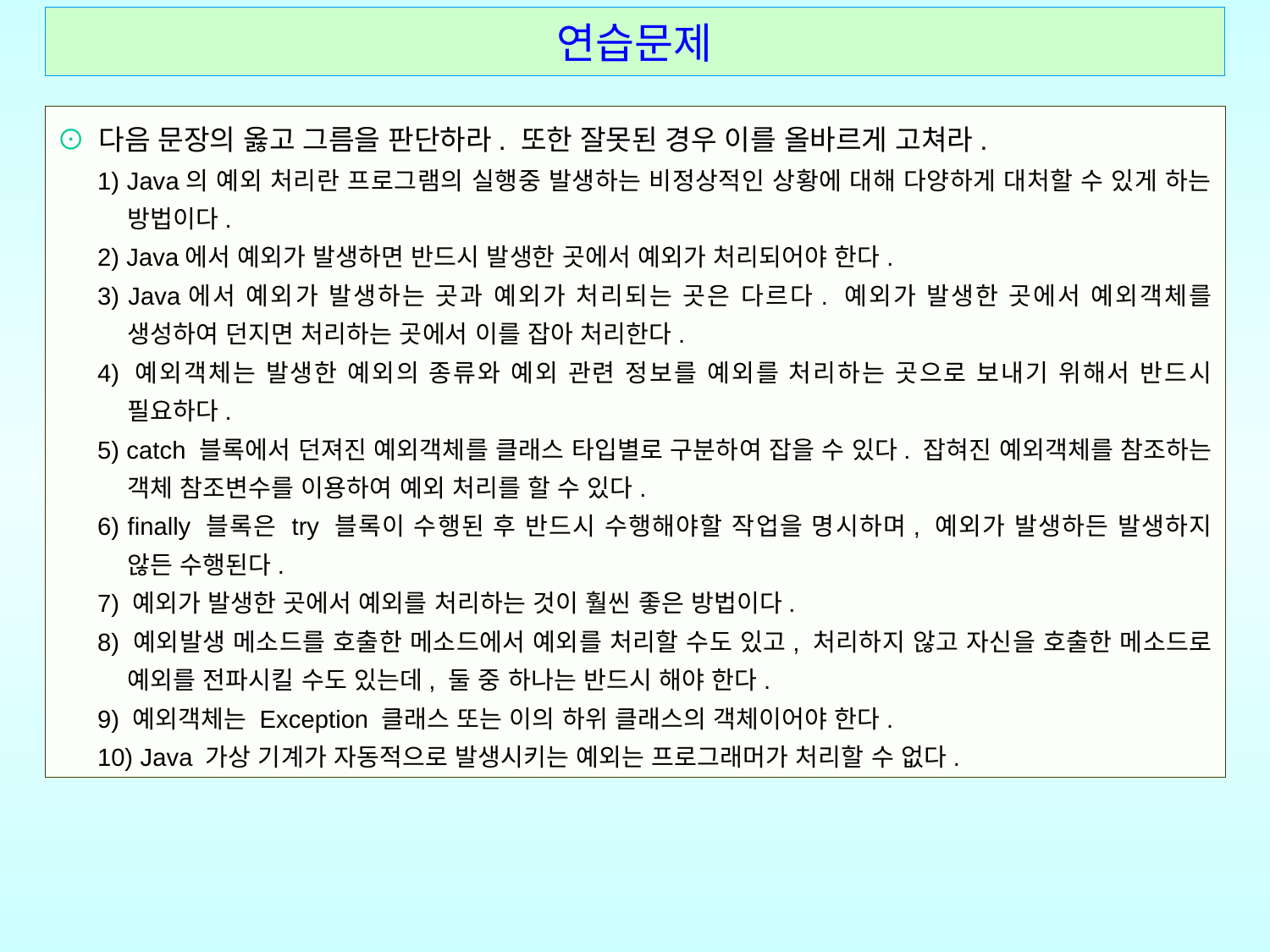

연습문제
⊙ 다음 문장의 옳고 그름을 판단하라. 또한 잘못된 경우 이를 올바르게 고쳐라.
1) Java의 예외 처리란 프로그램의 실행중 발생하는 비정상적인 상황에 대해 다양하게 대처할 수 있게 하는 방법이다.
2) Java에서 예외가 발생하면 반드시 발생한 곳에서 예외가 처리되어야 한다.
3) Java에서 예외가 발생하는 곳과 예외가 처리되는 곳은 다르다. 예외가 발생한 곳에서 예외객체를 생성하여 던지면 처리하는 곳에서 이를 잡아 처리한다.
4) 예외객체는 발생한 예외의 종류와 예외 관련 정보를 예외를 처리하는 곳으로 보내기 위해서 반드시 필요하다.
5) catch 블록에서 던져진 예외객체를 클래스 타입별로 구분하여 잡을 수 있다. 잡혀진 예외객체를 참조하는 객체 참조변수를 이용하여 예외 처리를 할 수 있다.
6) finally 블록은 try 블록이 수행된 후 반드시 수행해야할 작업을 명시하며, 예외가 발생하든 발생하지 않든 수행된다.
7) 예외가 발생한 곳에서 예외를 처리하는 것이 훨씬 좋은 방법이다.
8) 예외발생 메소드를 호출한 메소드에서 예외를 처리할 수도 있고, 처리하지 않고 자신을 호출한 메소드로 예외를 전파시킬 수도 있는데, 둘 중 하나는 반드시 해야 한다.
9) 예외객체는 Exception 클래스 또는 이의 하위 클래스의 객체이어야 한다.
10) Java 가상 기계가 자동적으로 발생시키는 예외는 프로그래머가 처리할 수 없다.